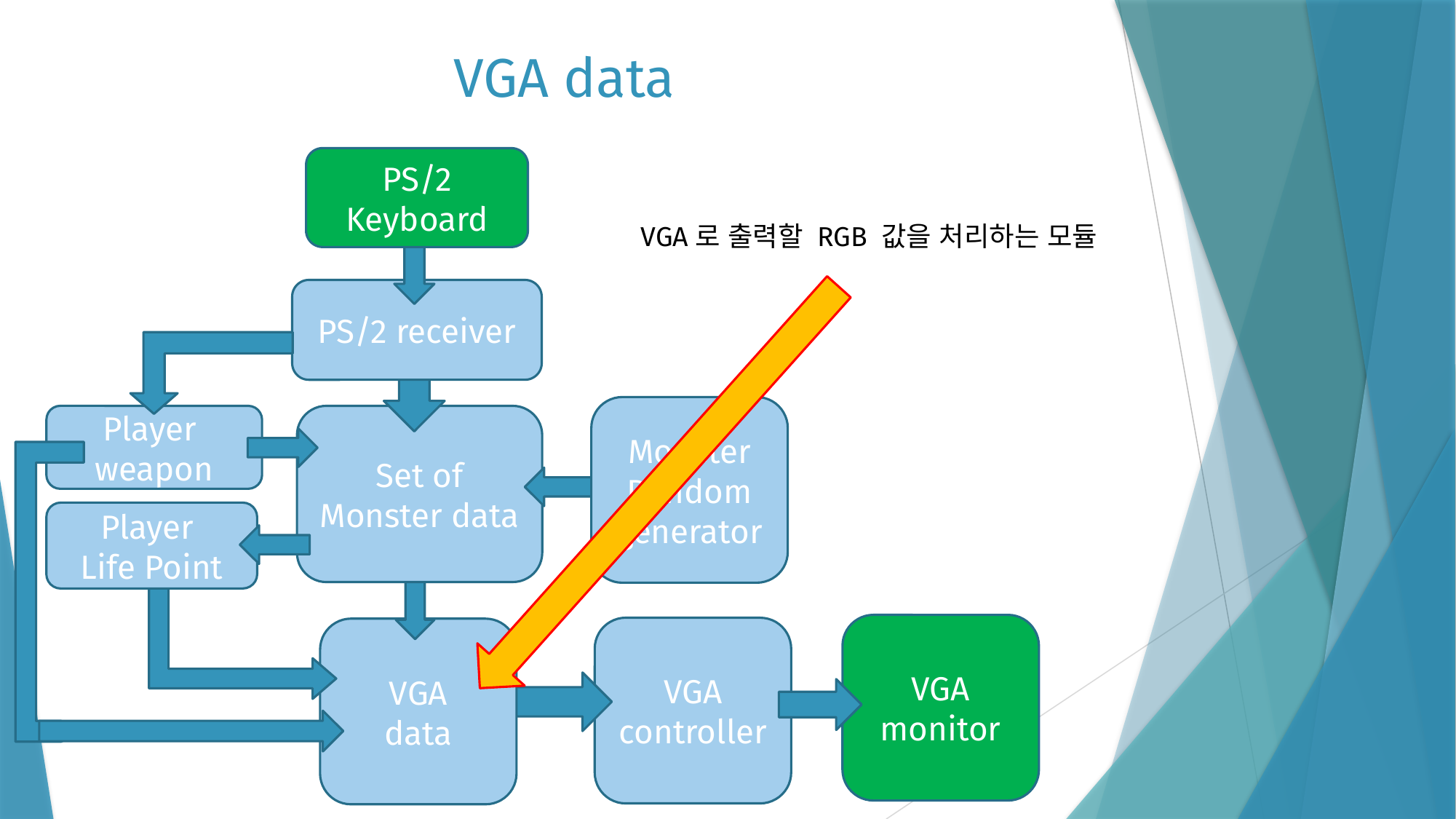

# VGA data
PS/2
Keyboard

PS/2 receiver

Monster
Random generator
Player
weapon
Set of
Monster data

Player
Life Point

VGA monitor
VGA controller
VGA
data

VGA로 출력할 RGB 값을 처리하는 모듈